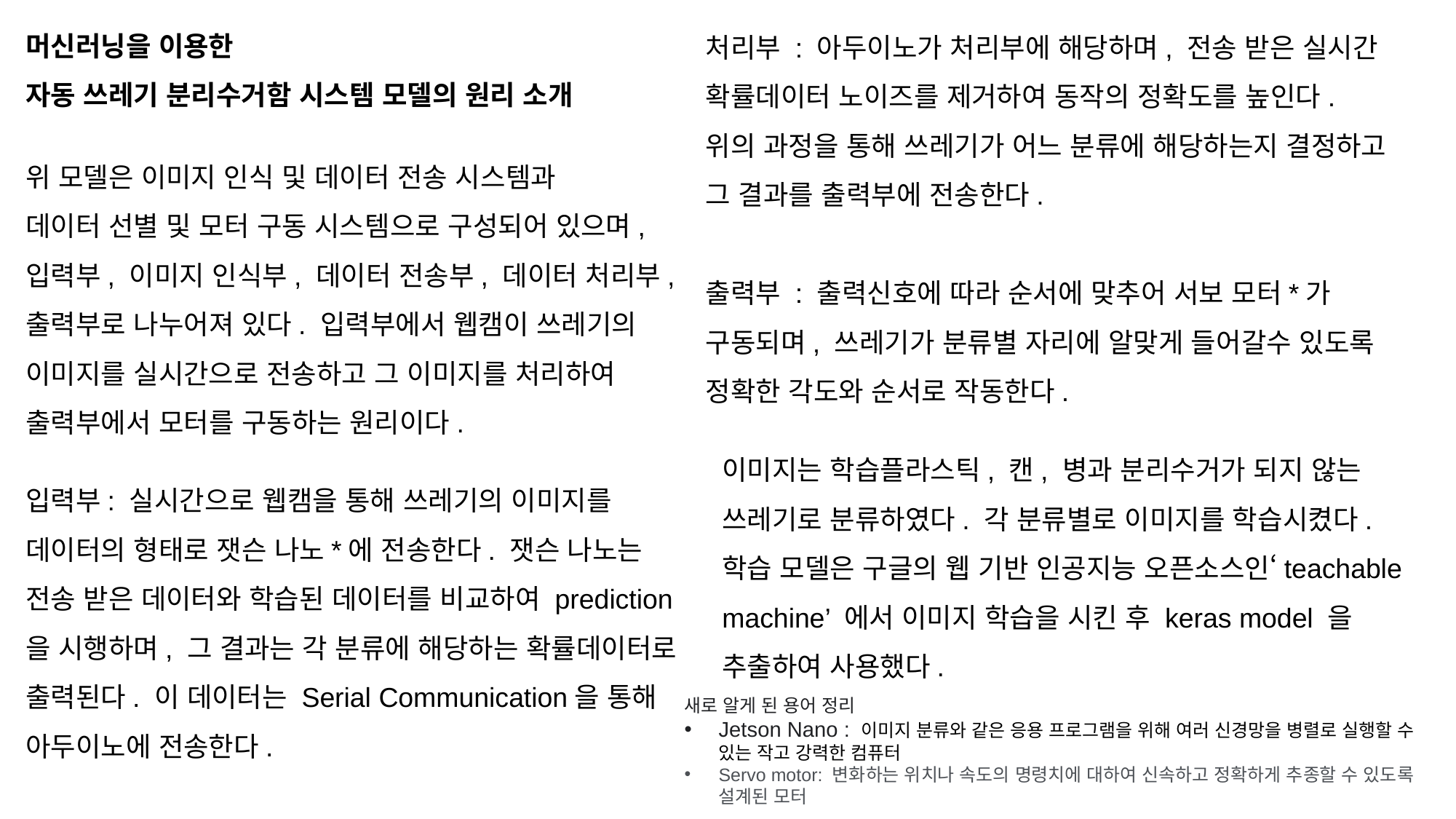

머신러닝을 이용한
자동 쓰레기 분리수거함 시스템 모델의 원리 소개

위 모델은 이미지 인식 및 데이터 전송 시스템과
데이터 선별 및 모터 구동 시스템으로 구성되어 있으며, 입력부, 이미지 인식부, 데이터 전송부, 데이터 처리부, 출력부로 나누어져 있다. 입력부에서 웹캠이 쓰레기의 이미지를 실시간으로 전송하고 그 이미지를 처리하여 출력부에서 모터를 구동하는 원리이다.

입력부: 실시간으로 웹캠을 통해 쓰레기의 이미지를 데이터의 형태로 잿슨 나노*에 전송한다. 잿슨 나노는 전송 받은 데이터와 학습된 데이터를 비교하여 prediction을 시행하며, 그 결과는 각 분류에 해당하는 확률데이터로 출력된다. 이 데이터는 Serial Communication을 통해 아두이노에 전송한다.

처리부 : 아두이노가 처리부에 해당하며, 전송 받은 실시간
확률데이터 노이즈를 제거하여 동작의 정확도를 높인다.
위의 과정을 통해 쓰레기가 어느 분류에 해당하는지 결정하고 그 결과를 출력부에 전송한다.

출력부 : 출력신호에 따라 순서에 맞추어 서보 모터*가 구동되며, 쓰레기가 분류별 자리에 알맞게 들어갈수 있도록 정확한 각도와 순서로 작동한다.
이미지는 학습플라스틱, 캔, 병과 분리수거가 되지 않는 쓰레기로 분류하였다. 각 분류별로 이미지를 학습시켰다. 학습 모델은 구글의 웹 기반 인공지능 오픈소스인‘teachable machine’ 에서 이미지 학습을 시킨 후 keras model 을 추출하여 사용했다.
새로 알게 된 용어 정리
Jetson Nano : 이미지 분류와 같은 응용 프로그램을 위해 여러 신경망을 병렬로 실행할 수 있는 작고 강력한 컴퓨터
Servo motor: 변화하는 위치나 속도의 명령치에 대하여 신속하고 정확하게 추종할 수 있도록 설계된 모터